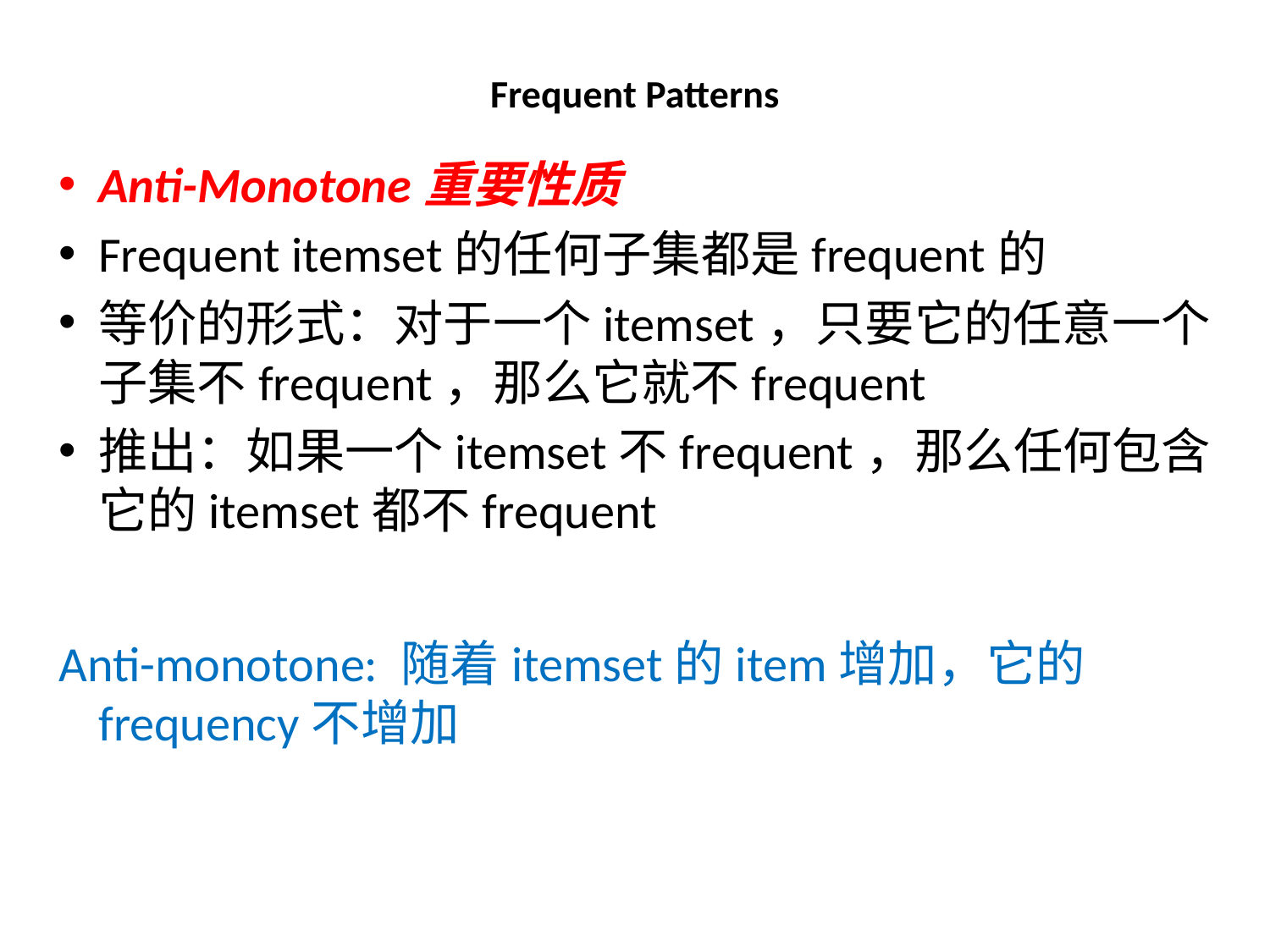

# Frequent Patterns
Anti-Monotone重要性质
Frequent itemset的任何子集都是frequent的
等价的形式：对于一个itemset，只要它的任意一个子集不frequent，那么它就不frequent
推出：如果一个itemset不frequent，那么任何包含它的itemset都不frequent

Anti-monotone: 随着itemset的item增加，它的frequency不增加